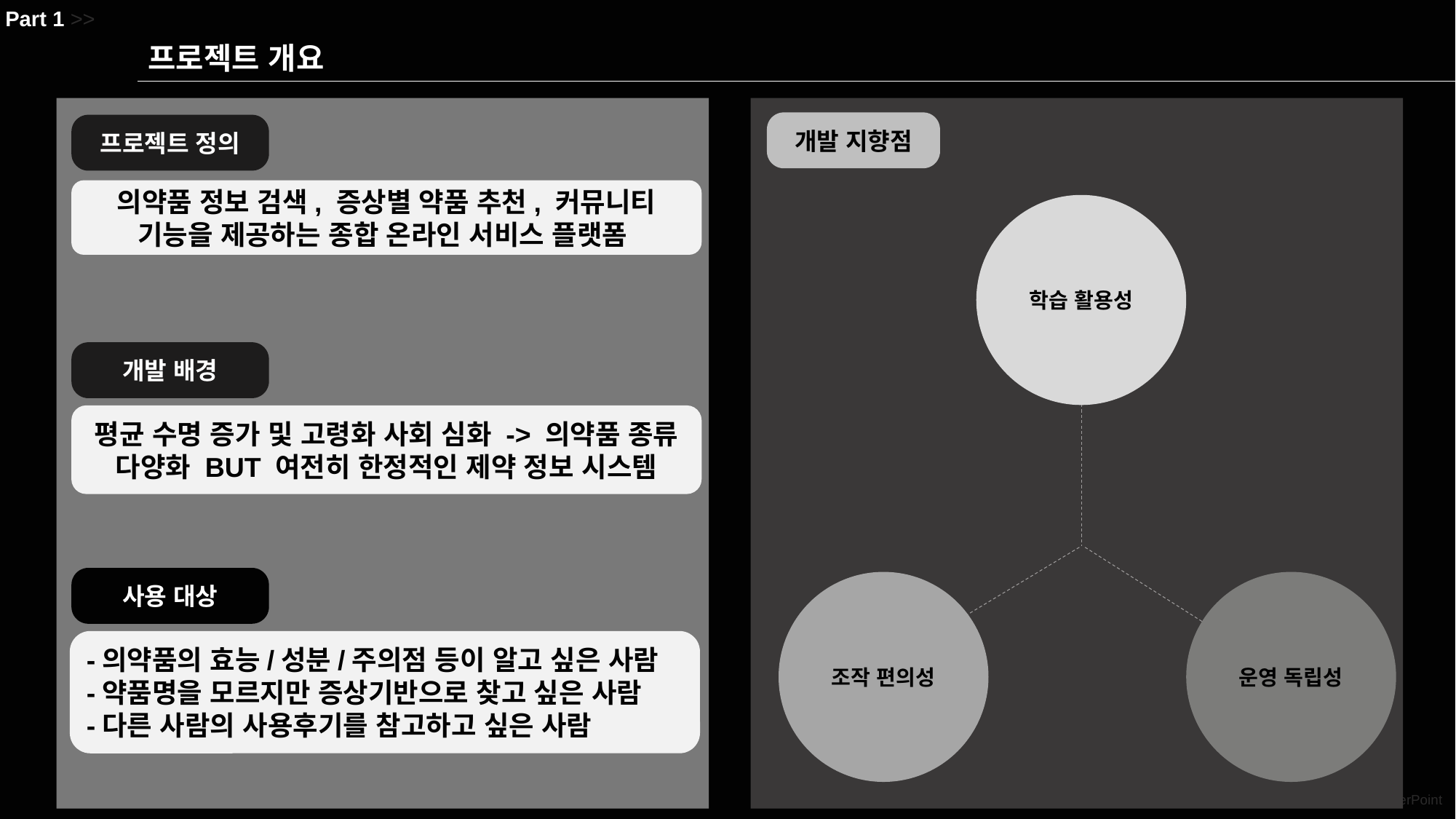

Part 1 >>
프로젝트 개요

개발 지향점
프로젝트 정의
의약품 정보 검색, 증상별 약품 추천, 커뮤니티 기능을 제공하는 종합 온라인 서비스 플랫폼
학습 활용성
조작 편의성
운영 독립성
개발 배경
평균 수명 증가 및 고령화 사회 심화 -> 의약품 종류 다양화 BUT 여전히 한정적인 제약 정보 시스템
사용 대상
-의약품의 효능/성분/주의점 등이 알고 싶은 사람
-약품명을 모르지만 증상기반으로 찾고 싶은 사람
-다른 사람의 사용후기를 참고하고 싶은 사람